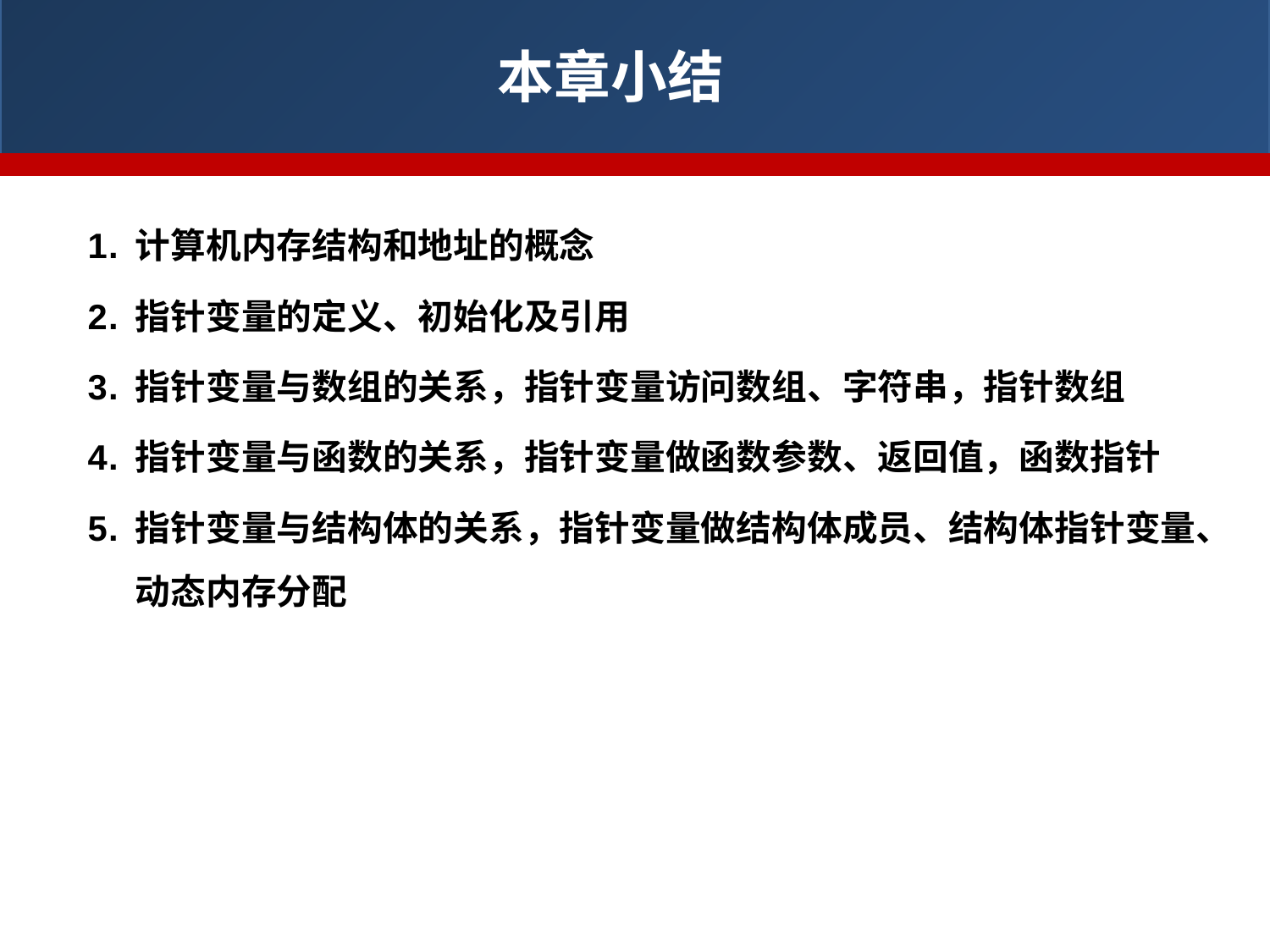

计算机内存结构和地址的概念
指针变量的定义、初始化及引用
指针变量与数组的关系，指针变量访问数组、字符串，指针数组
指针变量与函数的关系，指针变量做函数参数、返回值，函数指针
指针变量与结构体的关系，指针变量做结构体成员、结构体指针变量、动态内存分配